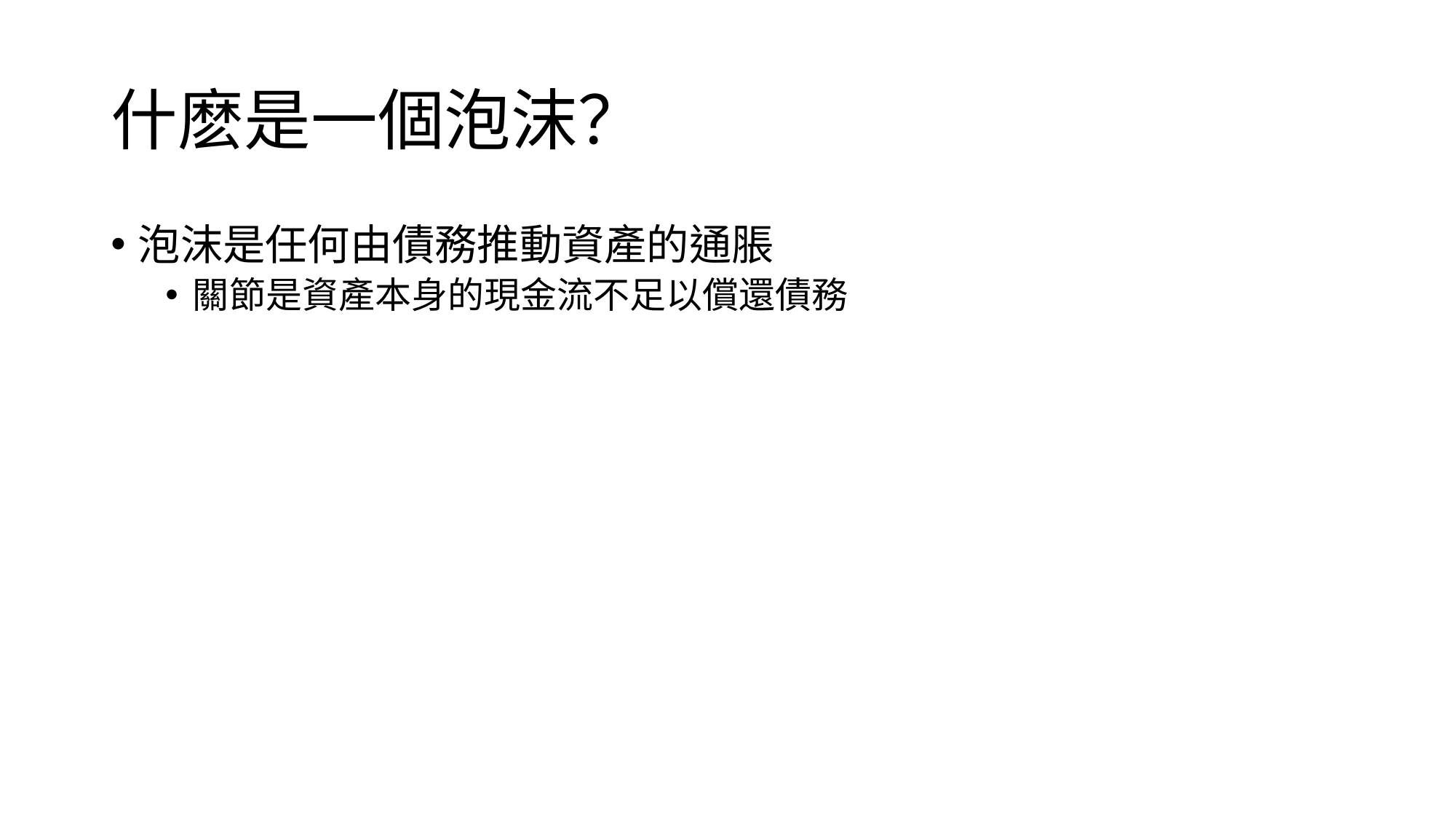

# 什麽是一個泡沫？
泡沫是任何由債務推動資產的通脹
關節是資產本身的現金流不足以償還債務